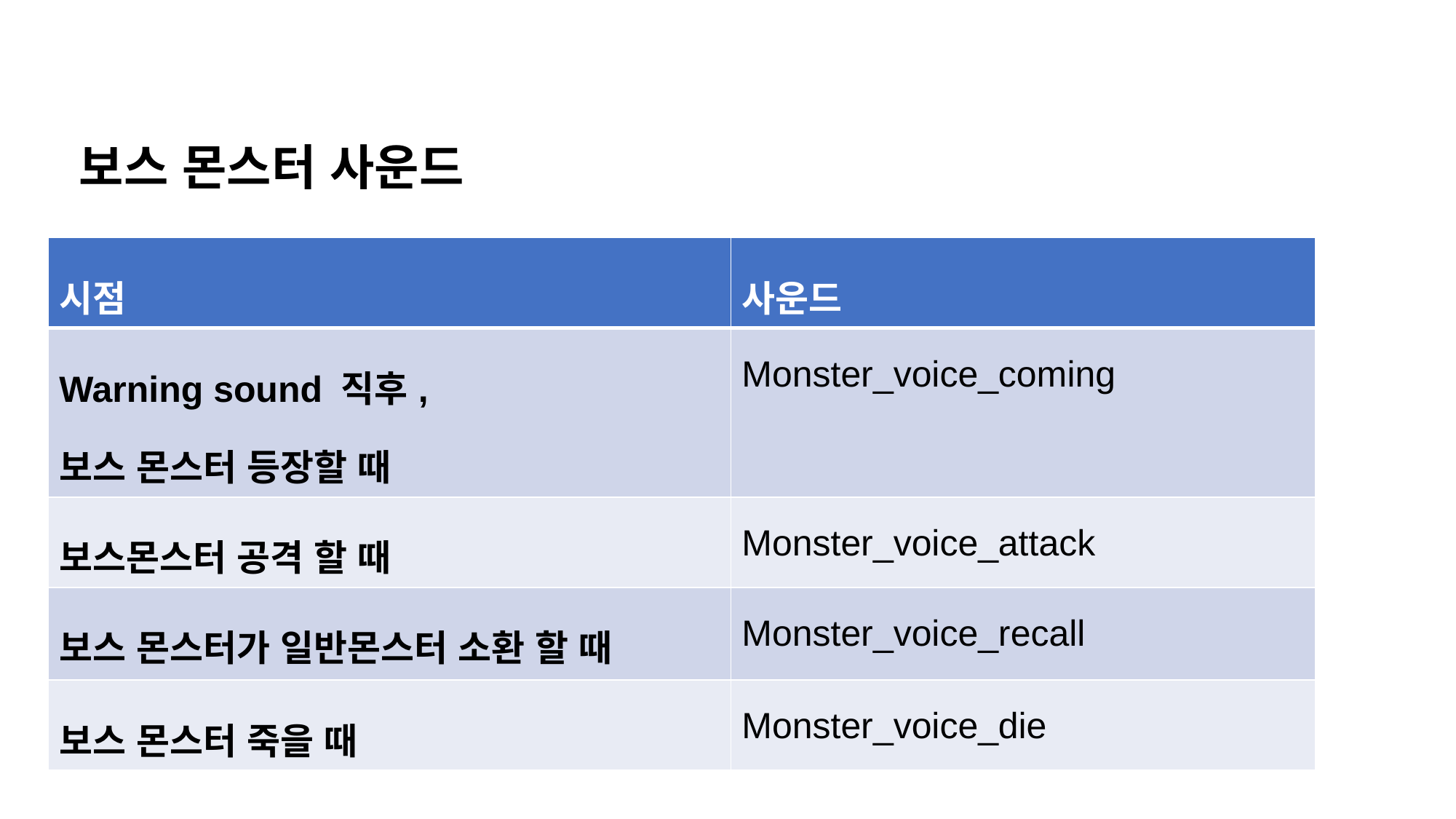

보스 몬스터 사운드
| 시점 | 사운드 |
| --- | --- |
| Warning sound 직후, 보스 몬스터 등장할 때 | Monster\_voice\_coming |
| 보스몬스터 공격 할 때 | Monster\_voice\_attack |
| 보스 몬스터가 일반몬스터 소환 할 때 | Monster\_voice\_recall |
| 보스 몬스터 죽을 때 | Monster\_voice\_die |